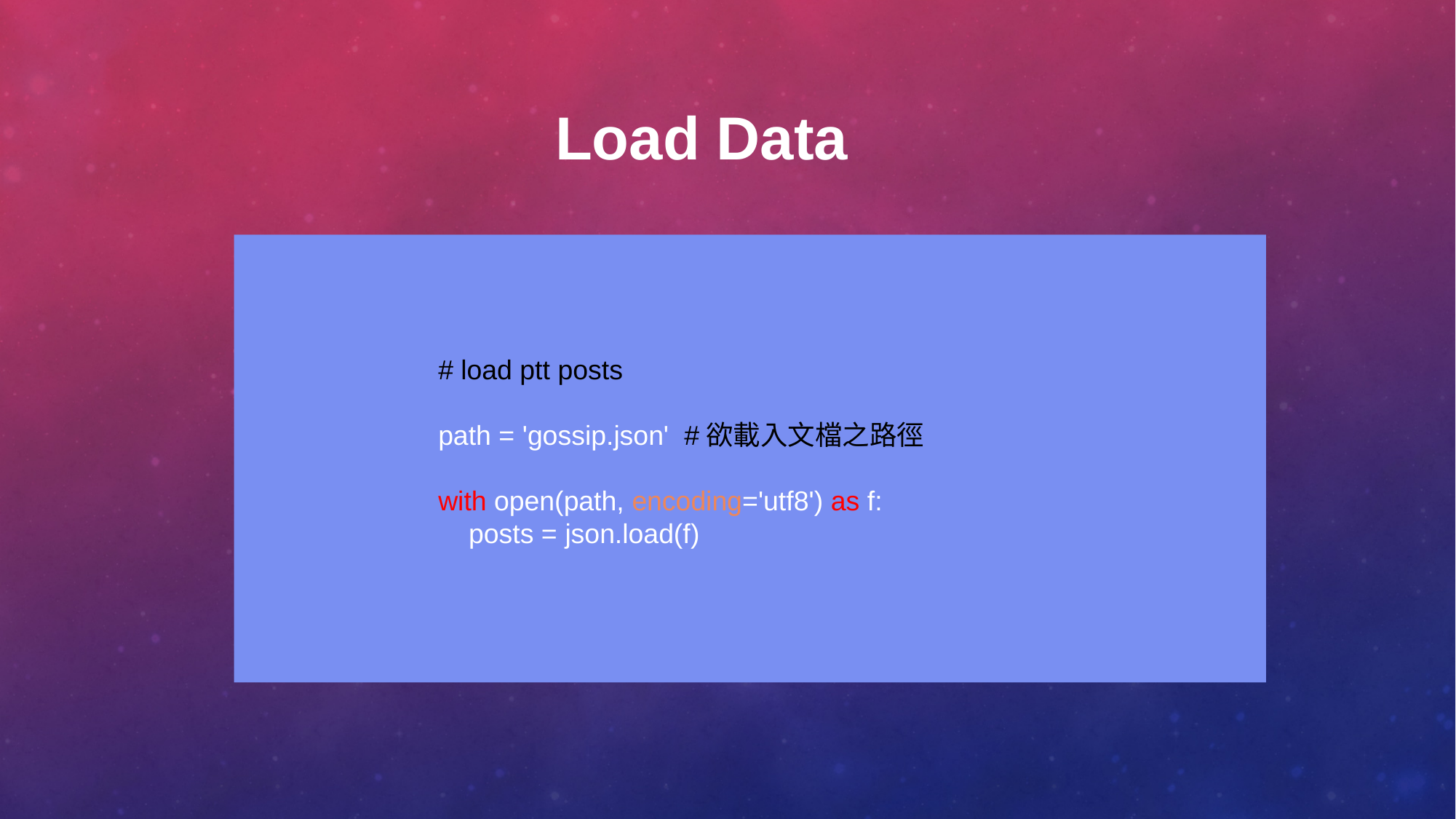

Load Data

# load ptt posts

path = 'gossip.json'  #欲載入文檔之路徑

with open(path, encoding='utf8') as f:
    posts = json.load(f)